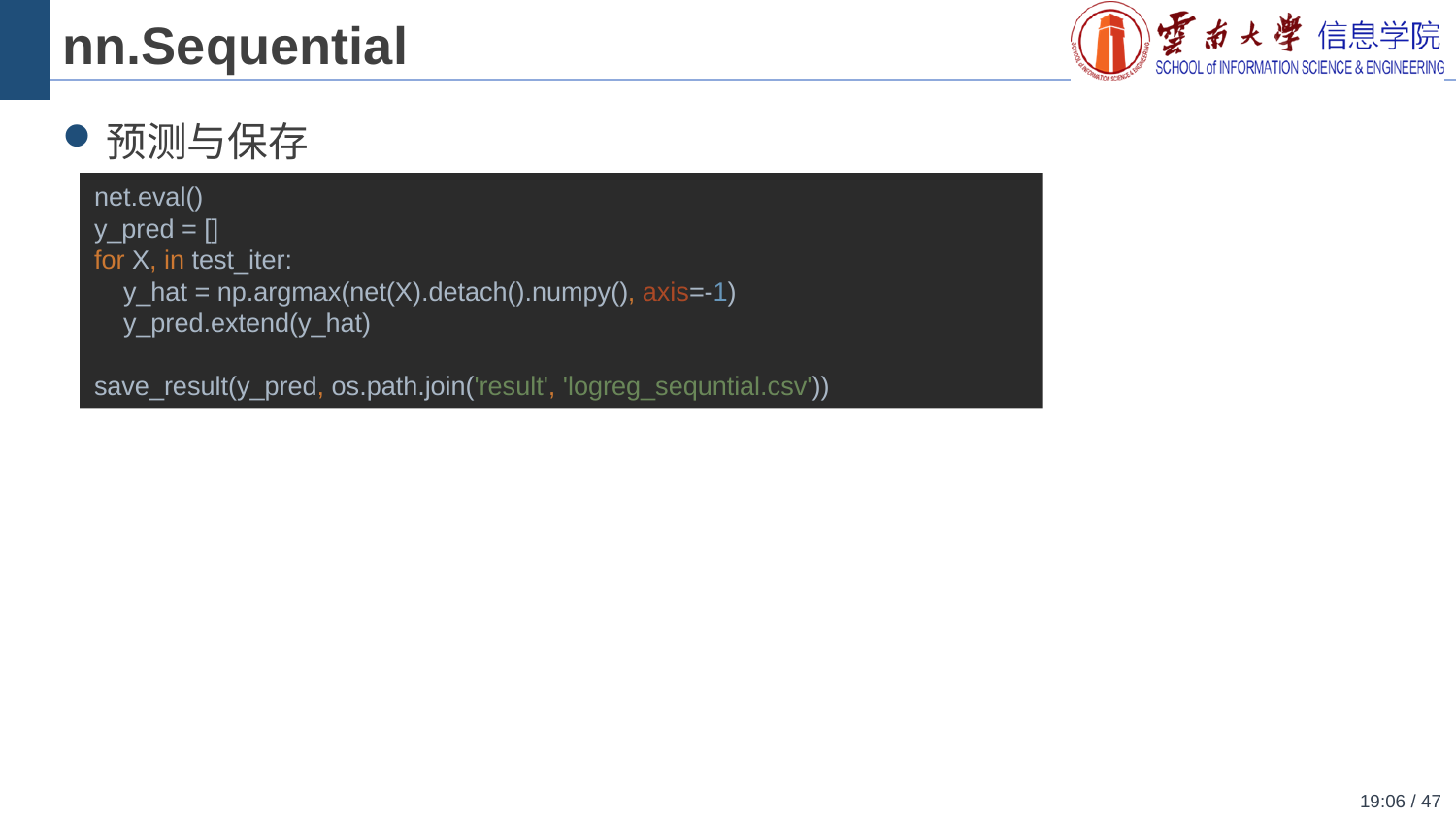

# nn.Sequential
预测与保存
net.eval()
y_pred = []
for X, in test_iter:
    y_hat = np.argmax(net(X).detach().numpy(), axis=-1)
    y_pred.extend(y_hat)
save_result(y_pred, os.path.join('result', 'logreg_sequntial.csv'))